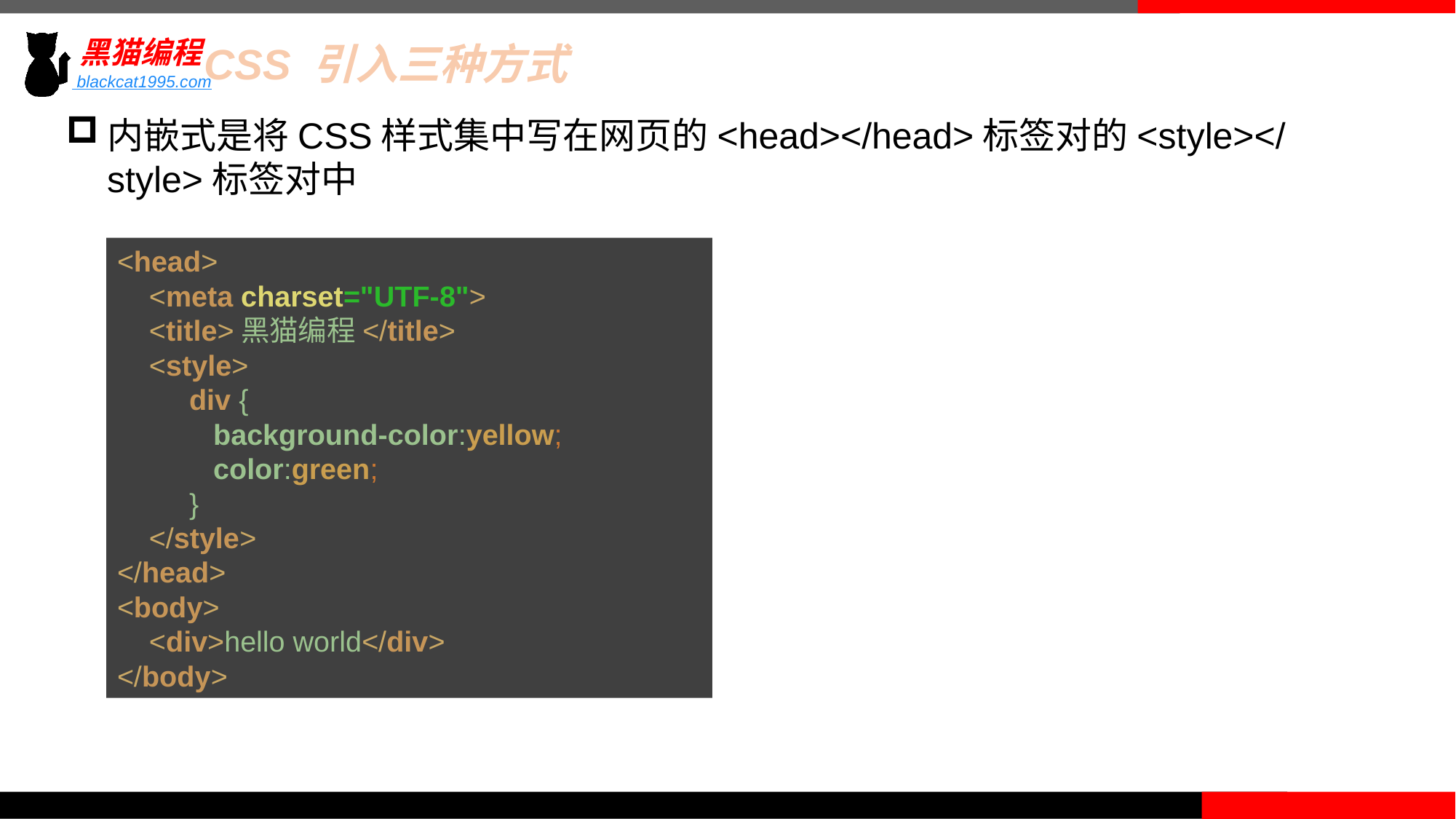

CSS 引入三种方式
内嵌式是将CSS样式集中写在网页的<head></head>标签对的<style></style>标签对中
<head>
    <meta charset="UTF-8">
    <title>黑猫编程</title>
    <style>
         div {
            background-color:yellow;
            color:green;
         }
    </style>
</head>
<body>
    <div>hello world</div>
</body>